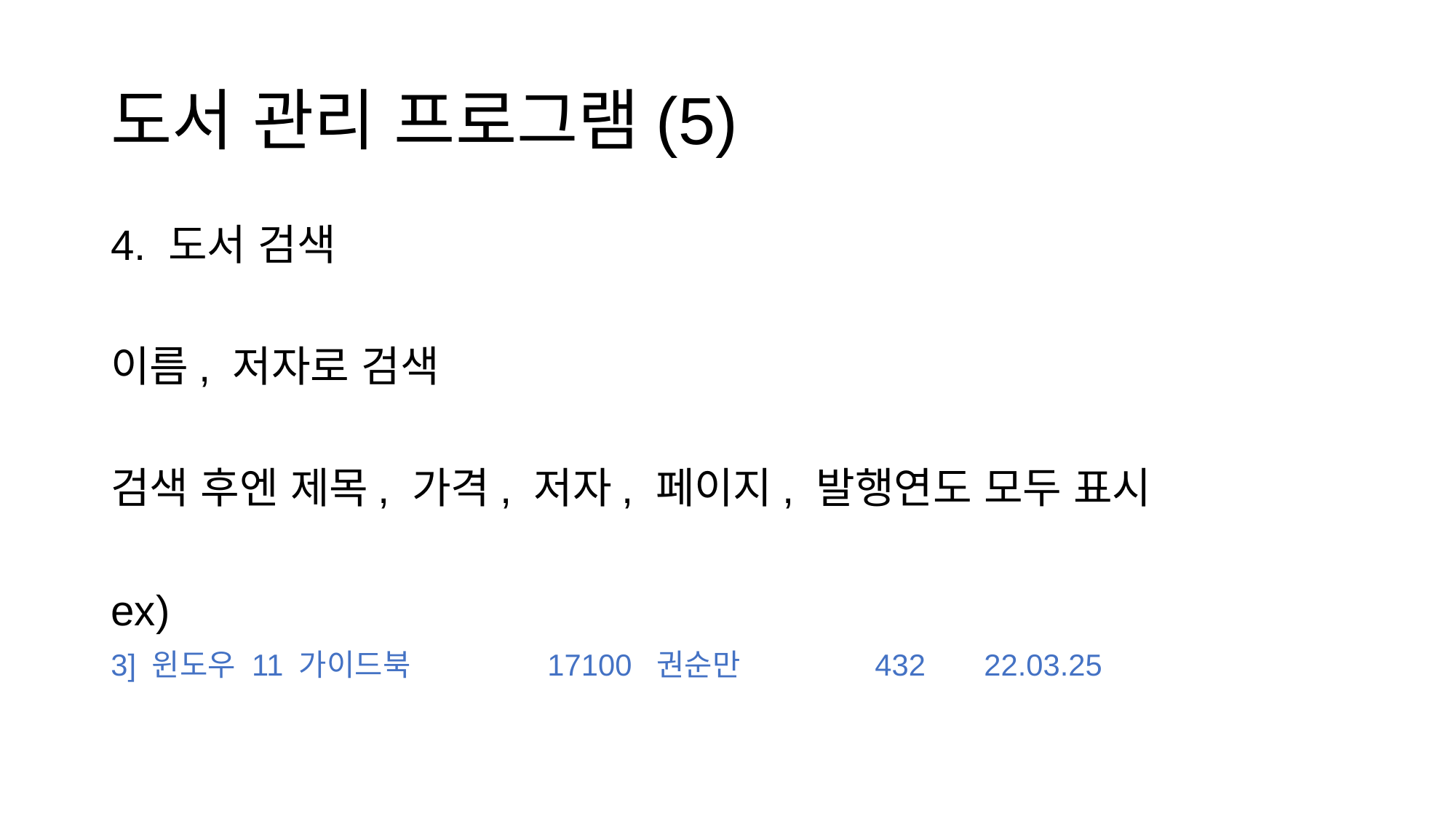

# 도서 관리 프로그램(5)
4. 도서 검색

이름, 저자로 검색

검색 후엔 제목, 가격, 저자, 페이지, 발행연도 모두 표시

ex)
3] 윈도우 11 가이드북		17100 	권순만		432 	22.03.25